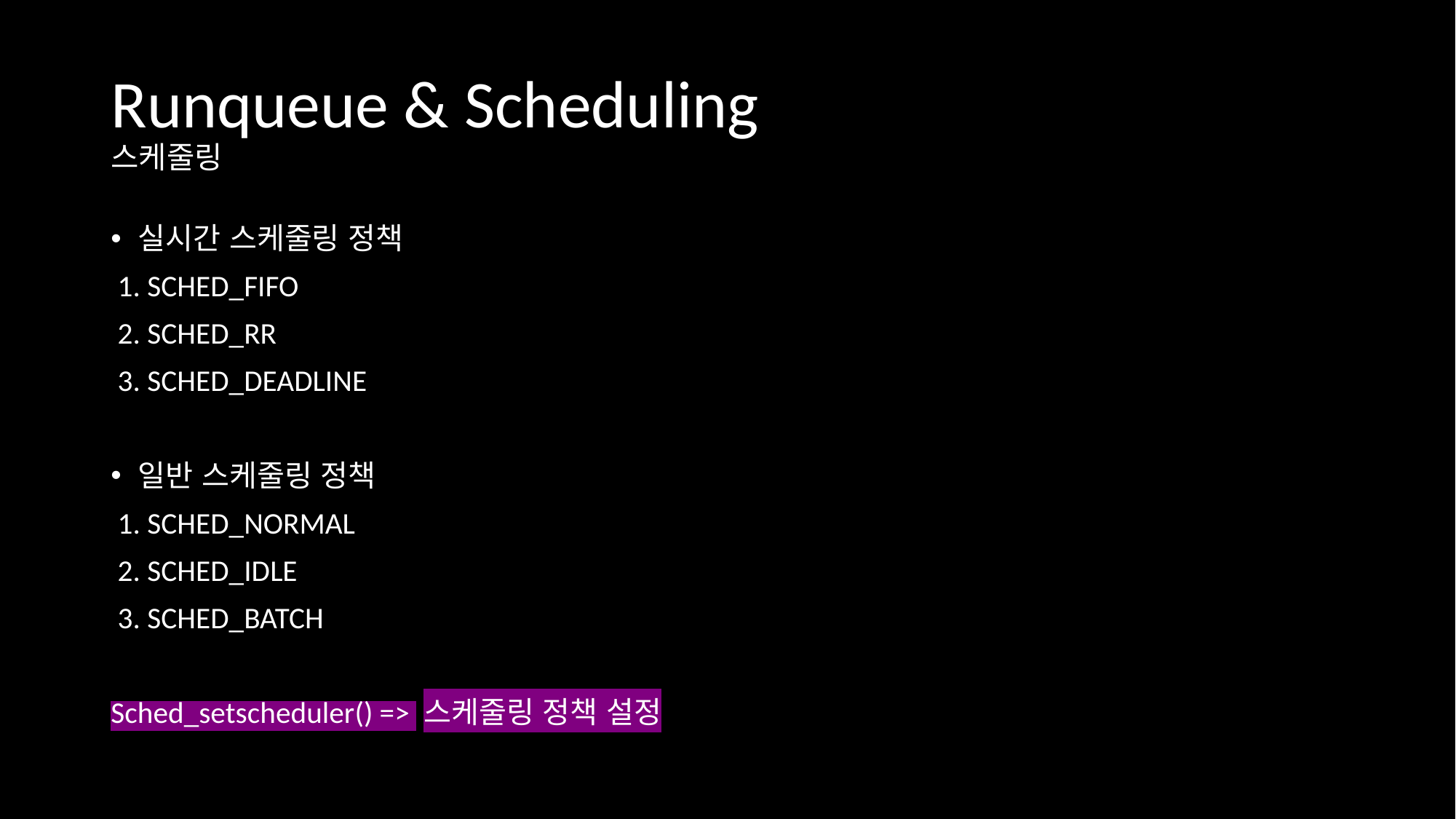

# Runqueue & Scheduling 스케줄링
실시간 스케줄링 정책
 1. SCHED_FIFO
 2. SCHED_RR
 3. SCHED_DEADLINE

일반 스케줄링 정책
 1. SCHED_NORMAL
 2. SCHED_IDLE
 3. SCHED_BATCH

Sched_setscheduler() => 스케줄링 정책 설정